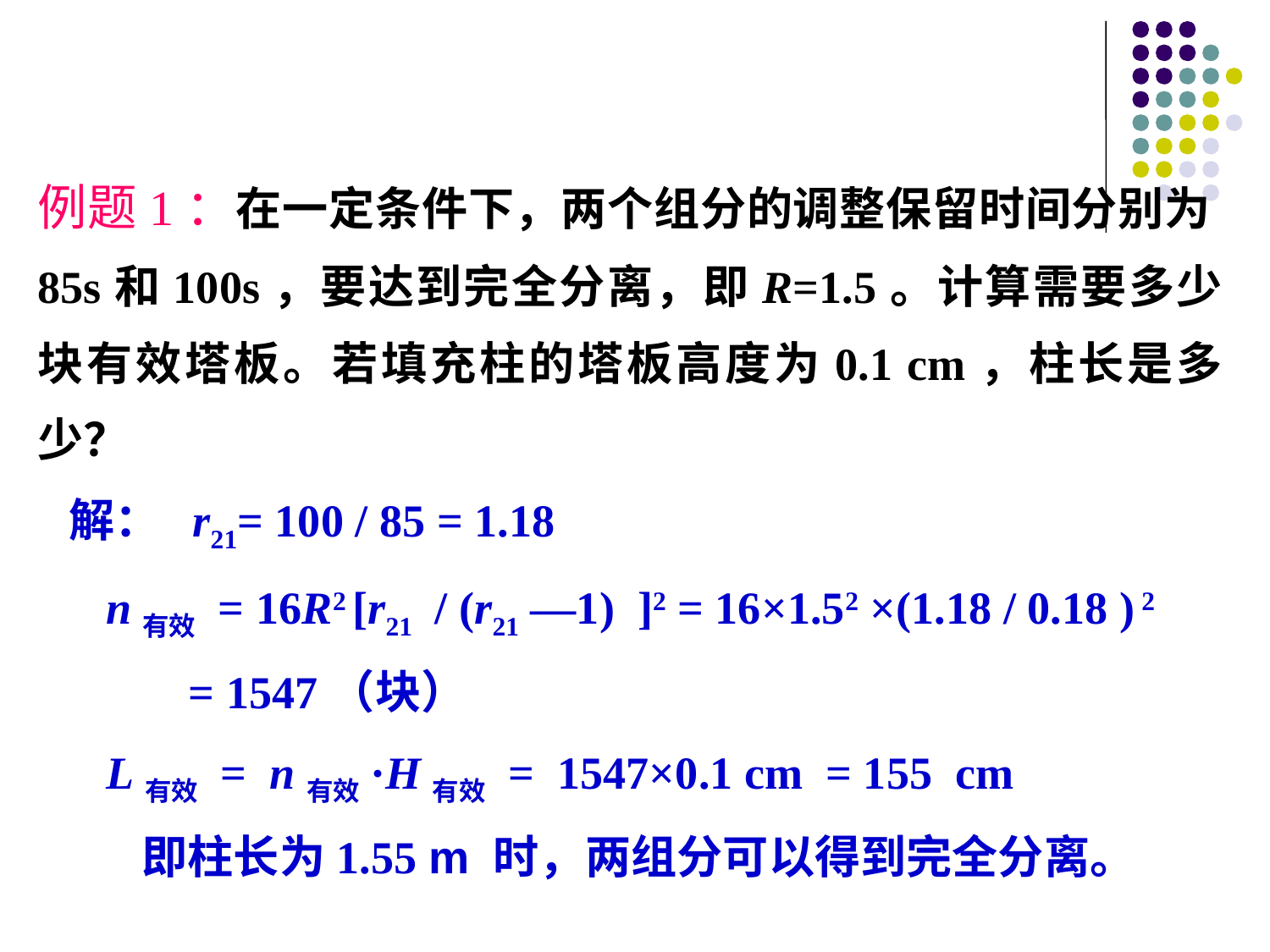

例题1：在一定条件下，两个组分的调整保留时间分别为85s和100s，要达到完全分离，即R=1.5。计算需要多少块有效塔板。若填充柱的塔板高度为0.1 cm，柱长是多少？
  解：  r21= 100 / 85 = 1.18
      n有效  = 16R2 [r21  / (r21 —1)  ]2 = 16×1.52 ×(1.18 / 0.18 ) 2
                       = 1547（块）
      L有效  =  n有效·H有效  =  1547×0.1 cm  = 155  cm
         即柱长为1.55 m 时，两组分可以得到完全分离。